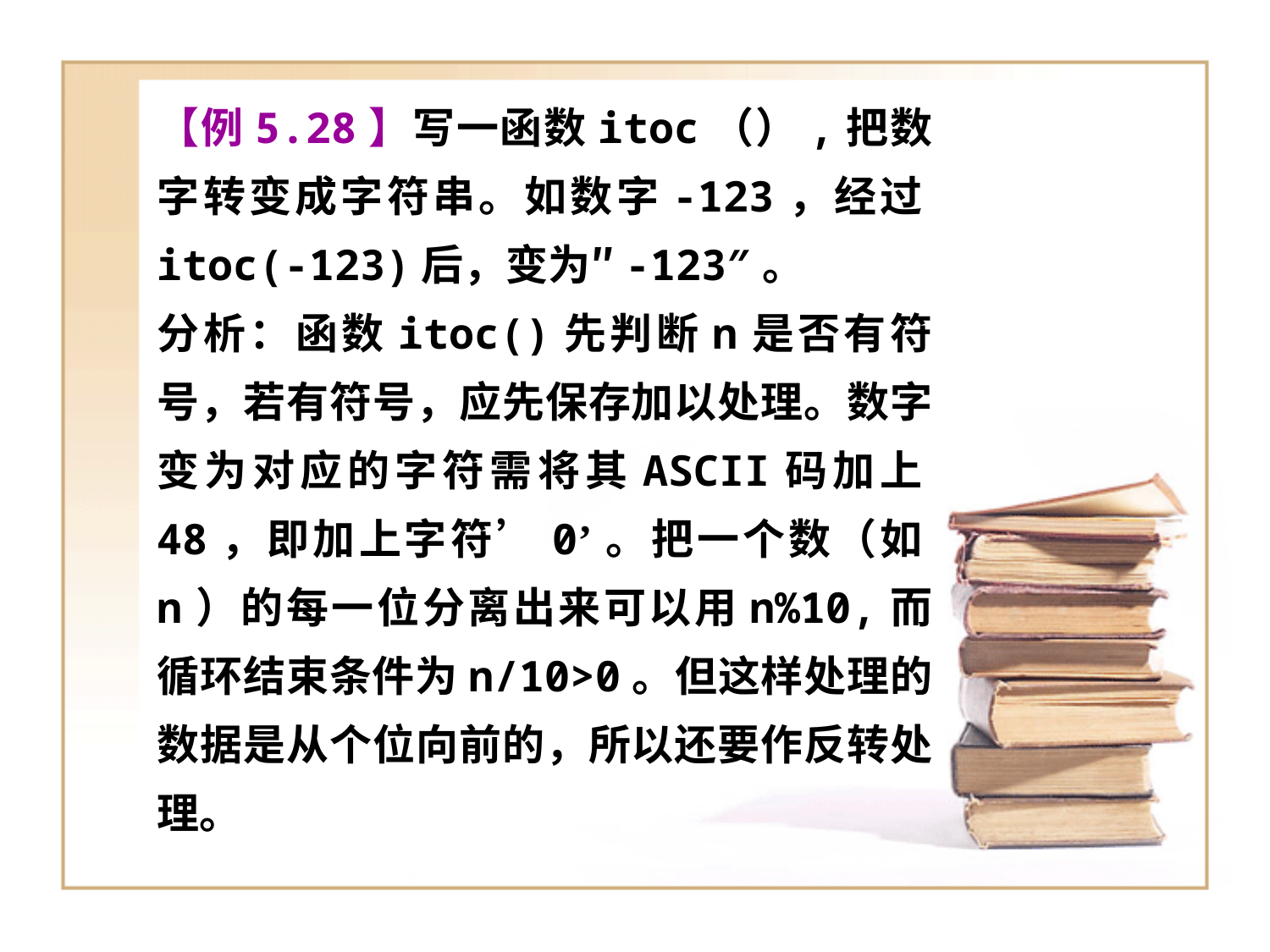

【例5.28】写一函数itoc（）,把数字转变成字符串。如数字-123，经过itoc(-123)后，变为″-123″。
分析：函数itoc()先判断n是否有符号，若有符号，应先保存加以处理。数字变为对应的字符需将其ASCII码加上48，即加上字符’0’。把一个数（如n）的每一位分离出来可以用n%10,而循环结束条件为n/10>0。但这样处理的数据是从个位向前的，所以还要作反转处理。